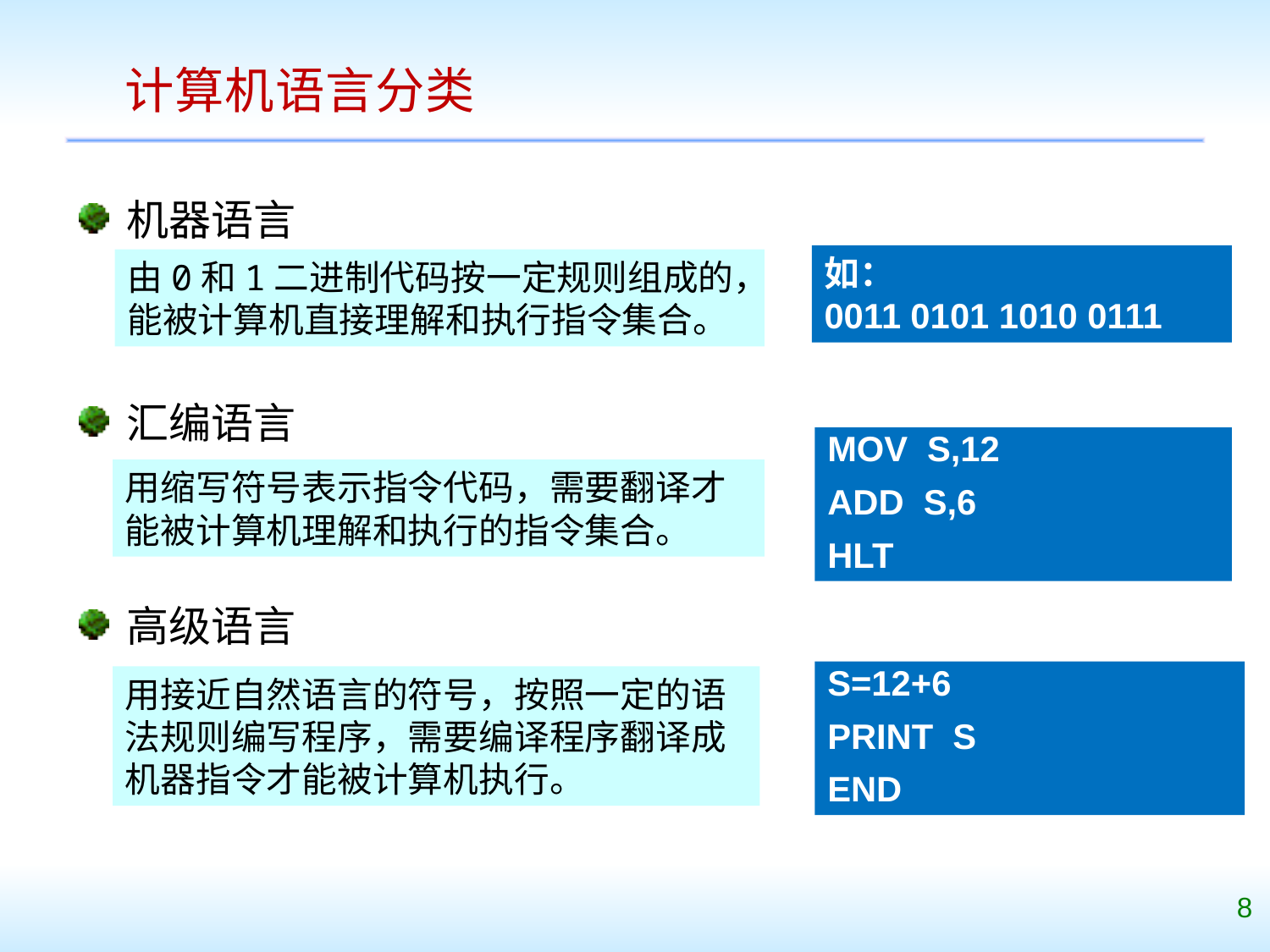

# 计算机语言分类
机器语言

汇编语言

高级语言
如：
0011 0101 1010 0111
由0和1二进制代码按一定规则组成的，能被计算机直接理解和执行指令集合。
MOV  S,12
ADD  S,6
HLT
用缩写符号表示指令代码，需要翻译才能被计算机理解和执行的指令集合。
S=12+6
PRINT  S
END
用接近自然语言的符号，按照一定的语法规则编写程序，需要编译程序翻译成机器指令才能被计算机执行。
8